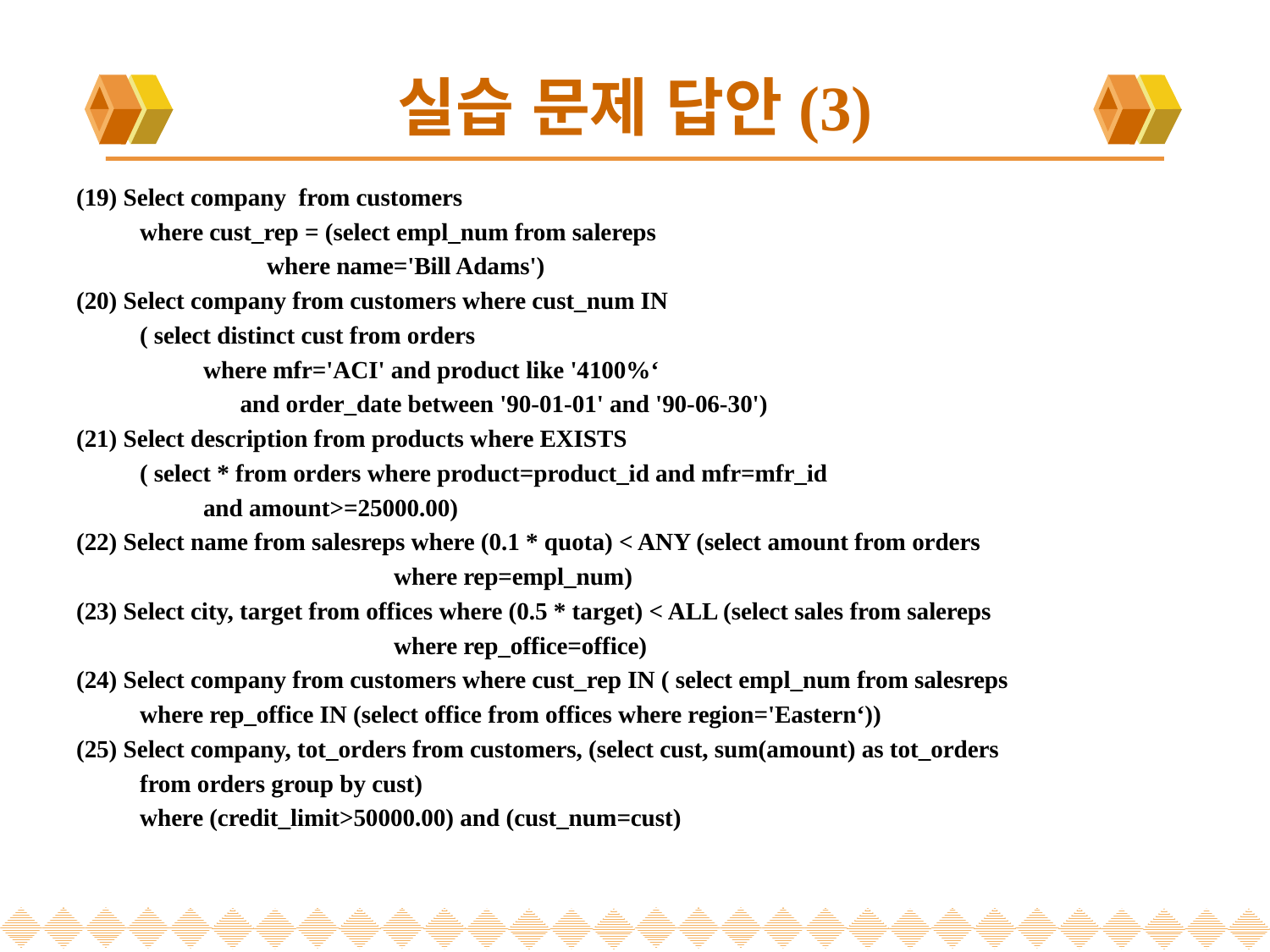

# 실습 문제 답안(3)
(19) Select company  from customers
	where cust_rep = (select empl_num from salereps
			where name='Bill Adams')
(20) Select company from customers where cust_num IN
	( select distinct cust from orders
		where mfr='ACI' and product like '4100%‘
		      and order_date between '90-01-01' and '90-06-30')
(21) Select description from products where EXISTS
	( select * from orders where product=product_id and mfr=mfr_id
		and amount>=25000.00)
(22) Select name from salesreps where (0.1 * quota) < ANY (select amount from orders
					where rep=empl_num)
(23) Select city, target from offices where (0.5 * target) < ALL (select sales from salereps
					where rep_office=office)
(24) Select company from customers where cust_rep IN ( select empl_num from salesreps
	where rep_office IN (select office from offices where region='Eastern‘))
(25) Select company, tot_orders from customers, (select cust, sum(amount) as tot_orders
	from orders group by cust)
	where (credit_limit>50000.00) and (cust_num=cust)